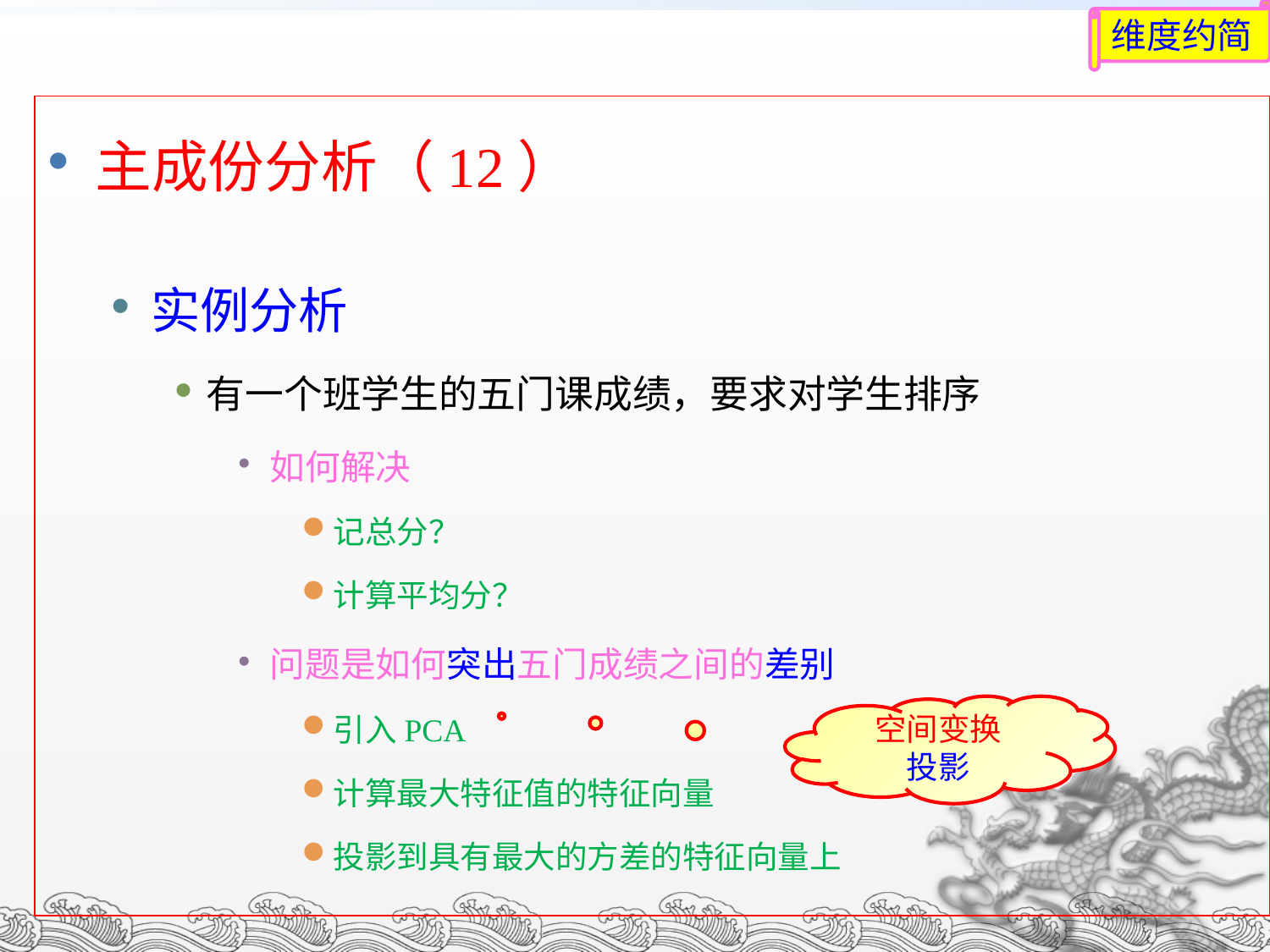

维度约简

主成份分析（12）

实例分析
有一个班学生的五门课成绩，要求对学生排序
如何解决
记总分？
计算平均分？
问题是如何突出五门成绩之间的差别
引入PCA
计算最大特征值的特征向量
投影到具有最大的方差的特征向量上
空间变换
投影